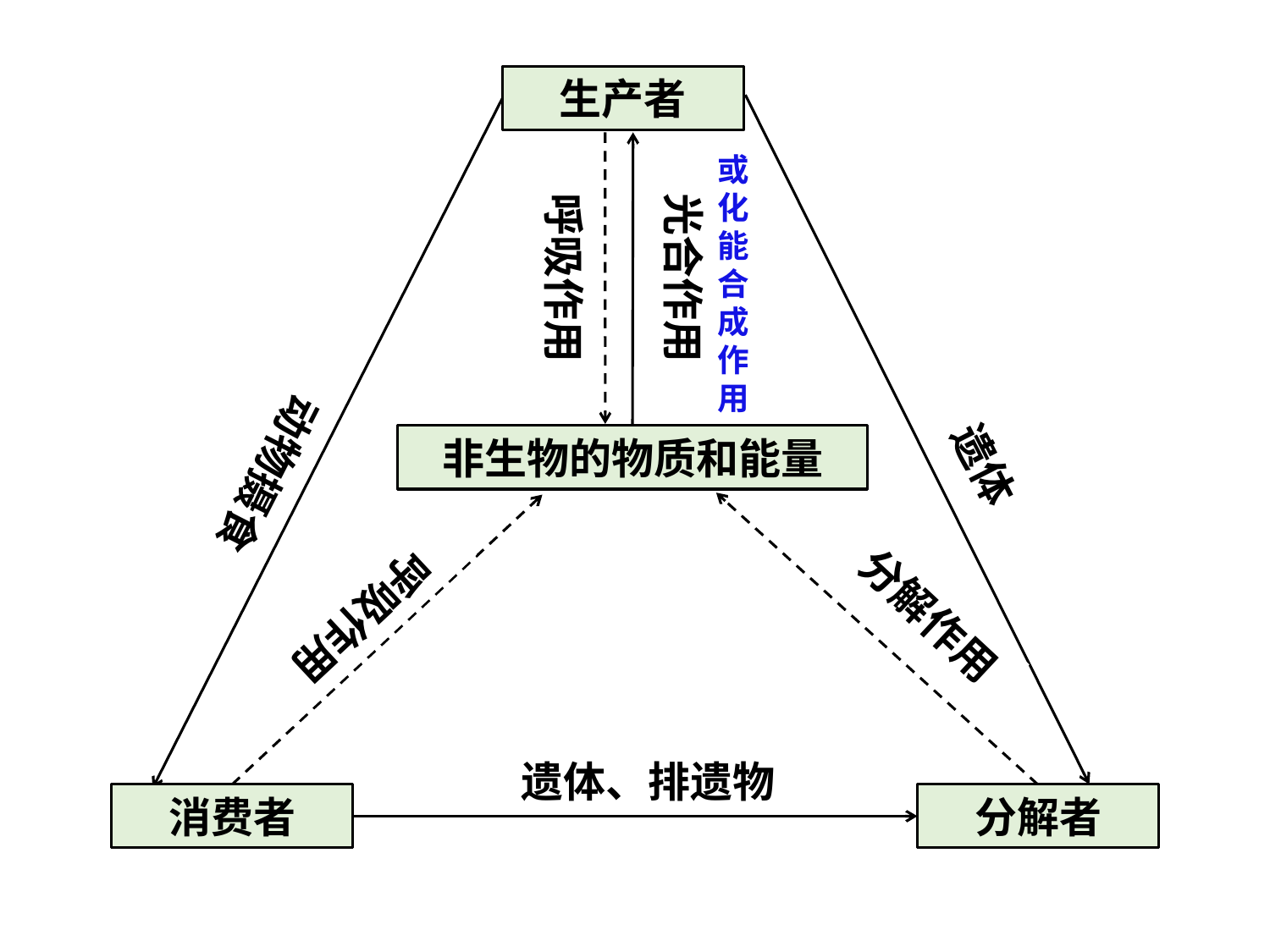

生产者
A
1
2
3
4
D
6
7
5
B
C
或化能合成作用
呼吸作用
光合作用
动物摄食
遗体
非生物的物质和能量
呼吸作用
分解作用
遗体、排遗物
消费者
分解者